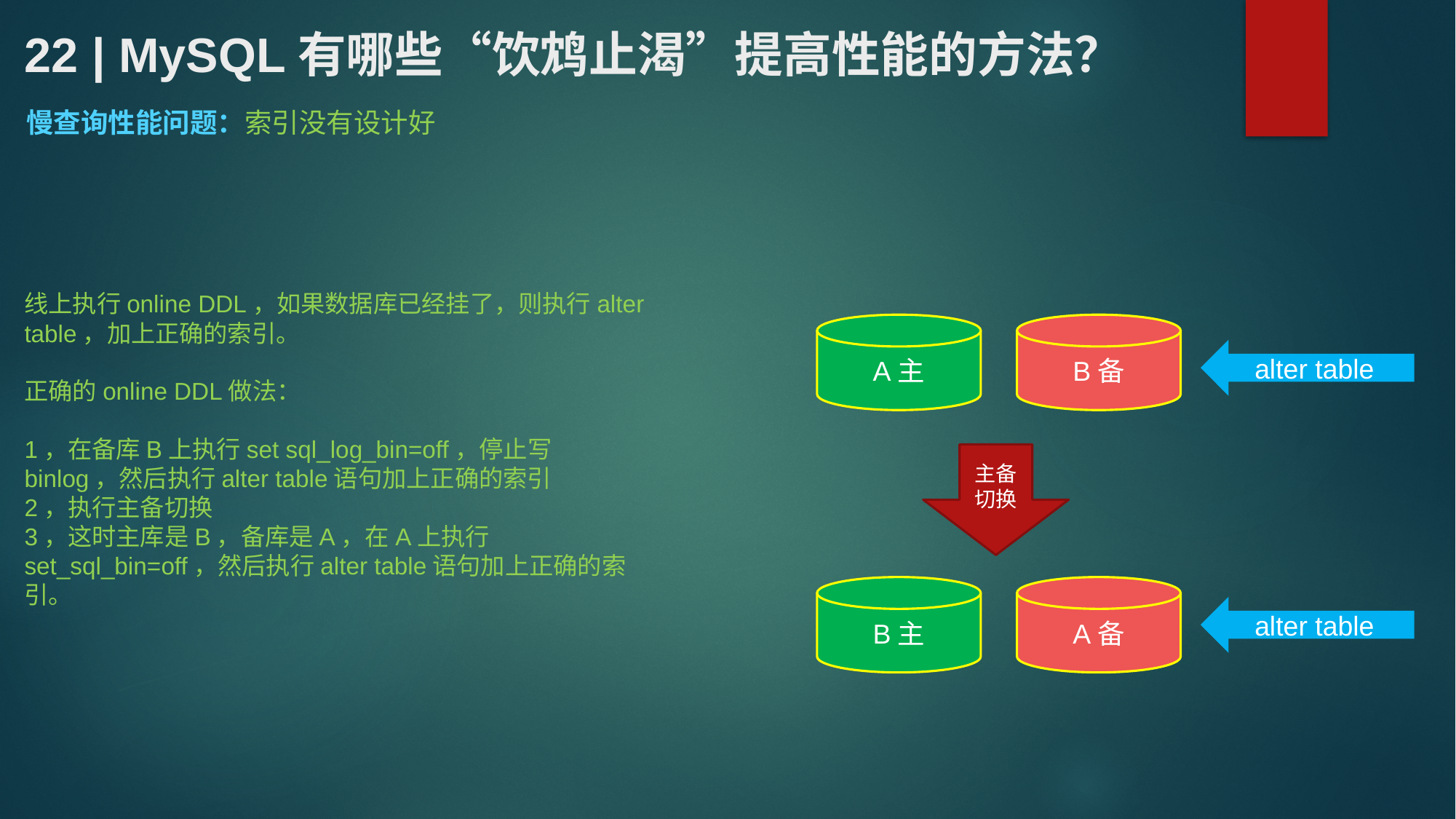

# 22 | MySQL有哪些“饮鸩止渴”提高性能的方法？
慢查询性能问题：索引没有设计好

线上执行online DDL，如果数据库已经挂了，则执行alter table，加上正确的索引。

正确的online DDL做法：

1，在备库B上执行set sql_log_bin=off，停止写binlog，然后执行alter table语句加上正确的索引
2，执行主备切换
3，这时主库是B，备库是A，在A上执行set_sql_bin=off，然后执行alter table语句加上正确的索引。
A主
B备
alter table
主备切换
B主
A备
alter table